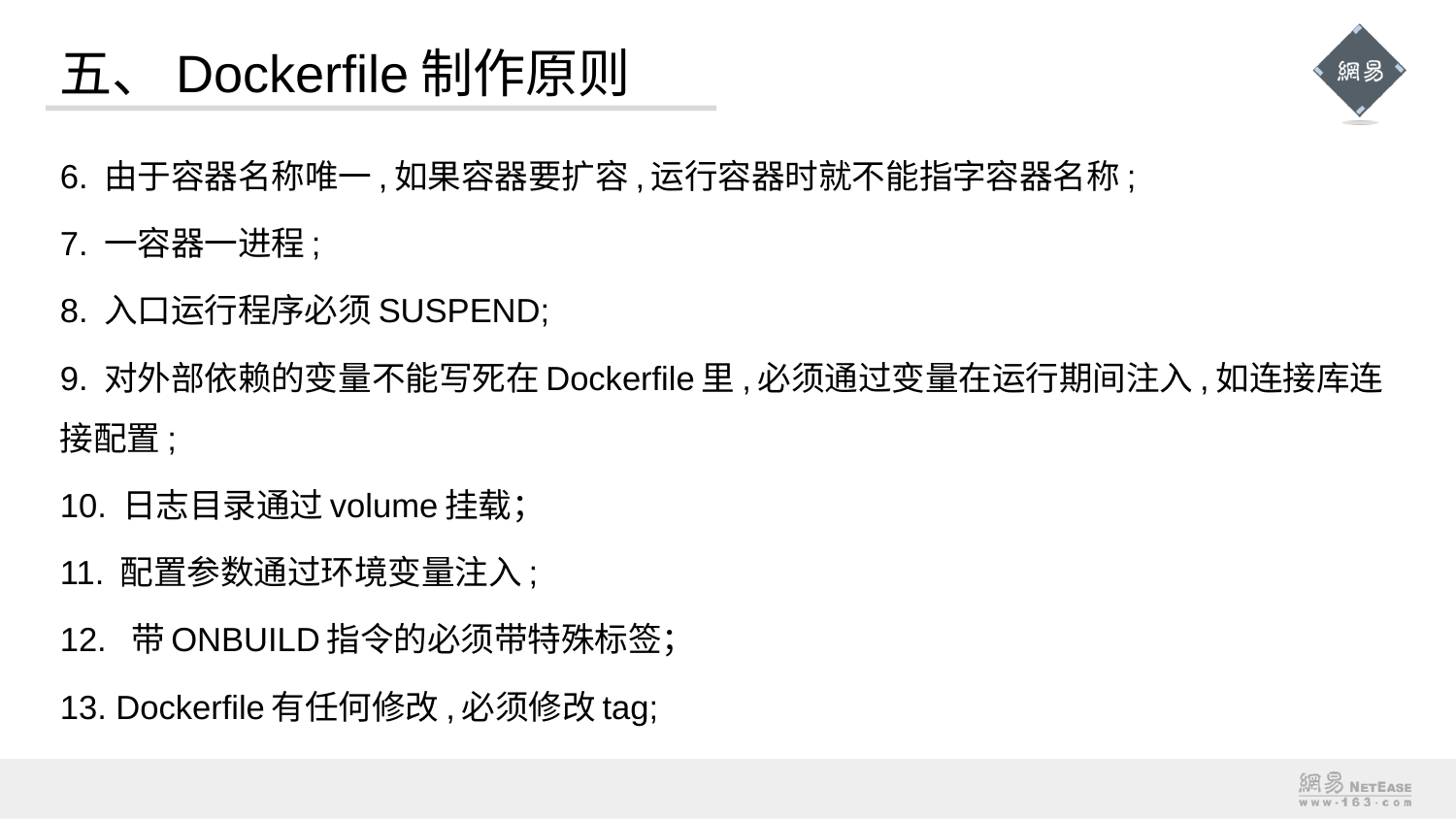

# 五、Dockerfile制作原则
6. 由于容器名称唯一,如果容器要扩容,运行容器时就不能指字容器名称;
7. 一容器一进程;
8. 入口运行程序必须SUSPEND;
9. 对外部依赖的变量不能写死在Dockerfile里,必须通过变量在运行期间注入,如连接库连接配置;
10. 日志目录通过volume挂载；
11. 配置参数通过环境变量注入;
带ONBUILD指令的必须带特殊标签；
13. Dockerfile有任何修改,必须修改tag;